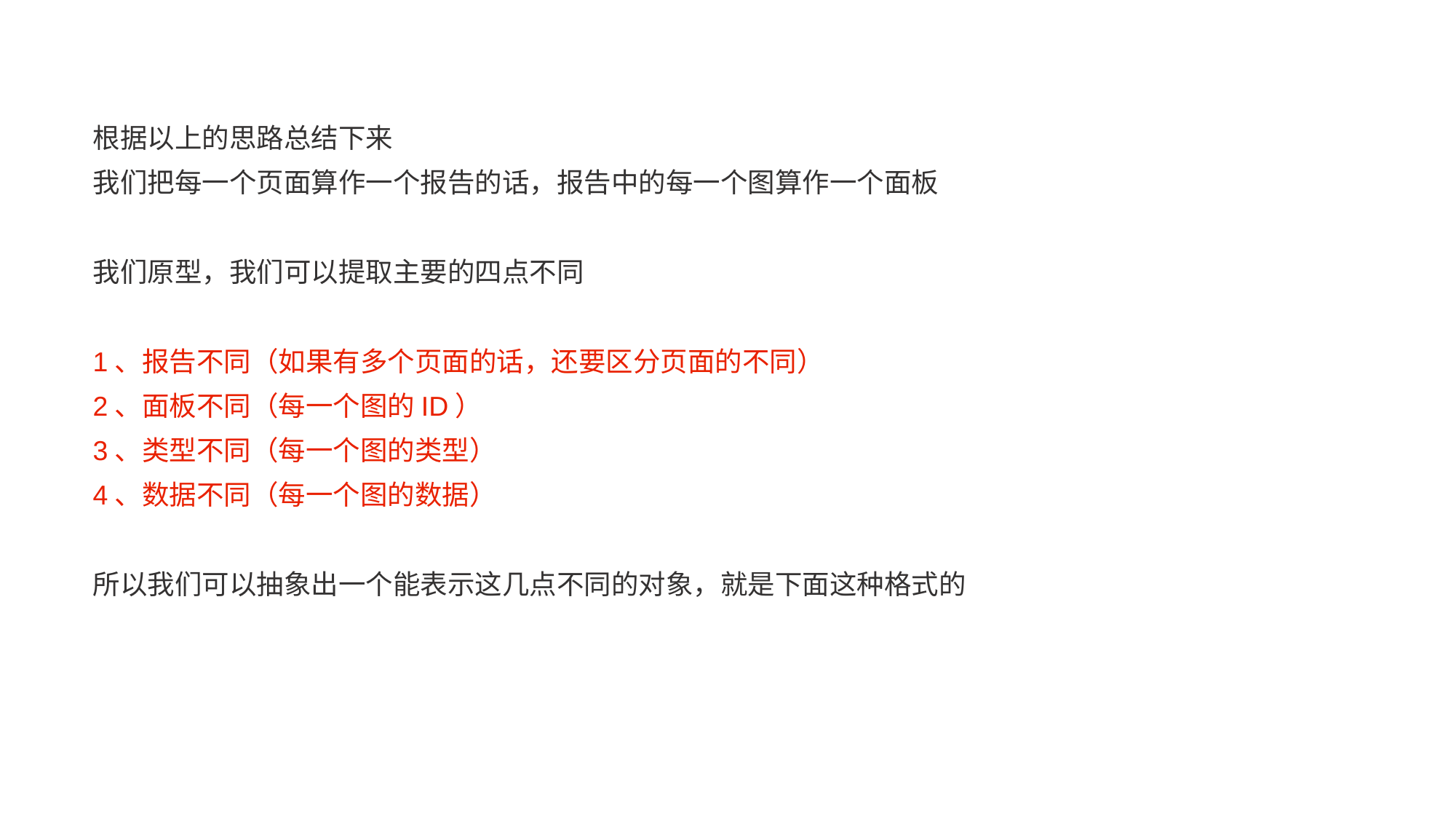

根据以上的思路总结下来
我们把每一个页面算作一个报告的话，报告中的每一个图算作一个面板

我们原型，我们可以提取主要的四点不同

1、报告不同（如果有多个页面的话，还要区分页面的不同）
2、面板不同（每一个图的ID）
3、类型不同（每一个图的类型）
4、数据不同（每一个图的数据）

所以我们可以抽象出一个能表示这几点不同的对象，就是下面这种格式的